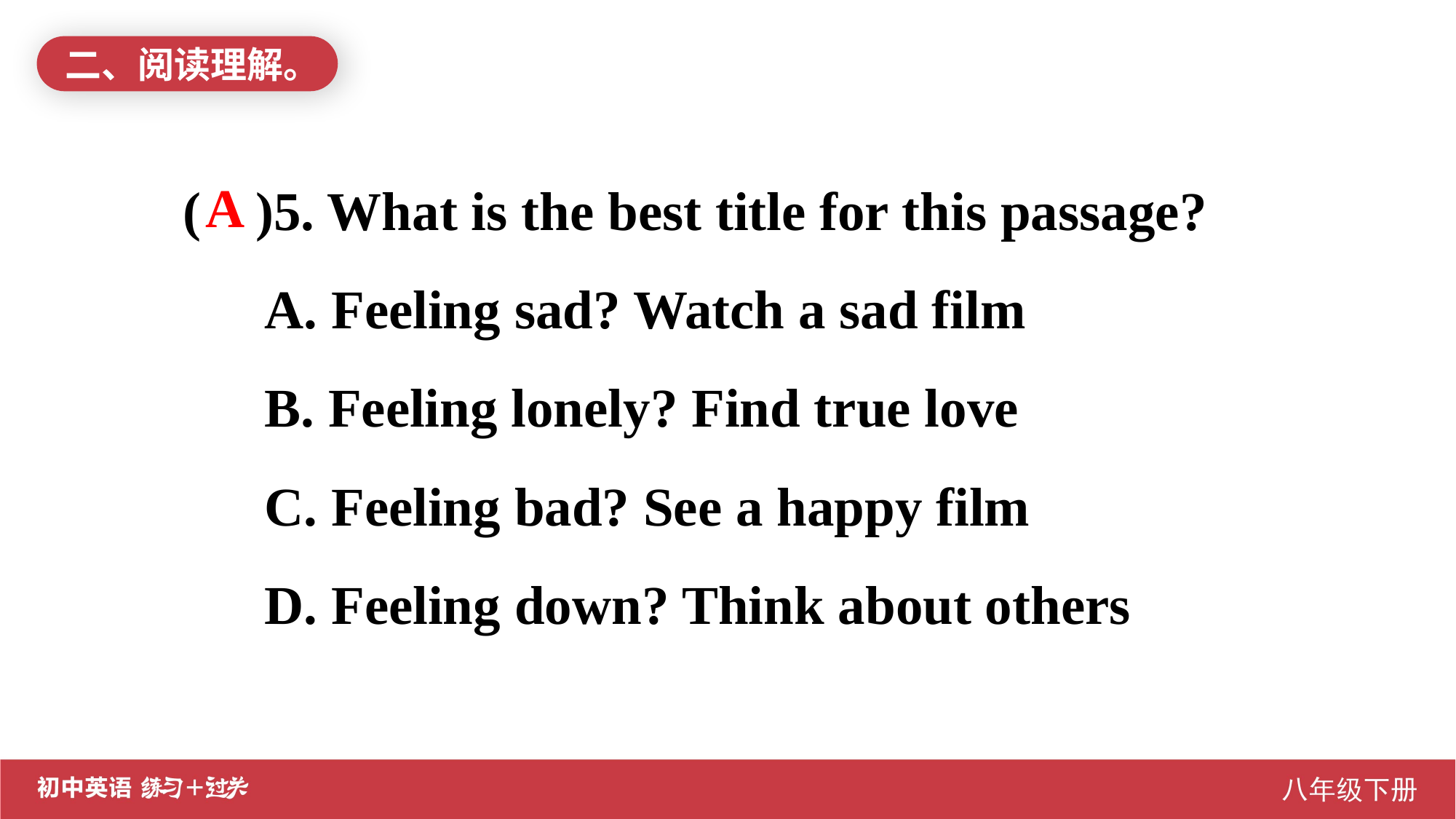

二、阅读理解。
(    )5. What is the best title for this passage?
      A. Feeling sad? Watch a sad film
      B. Feeling lonely? Find true love
      C. Feeling bad? See a happy film
      D. Feeling down? Think about others
A